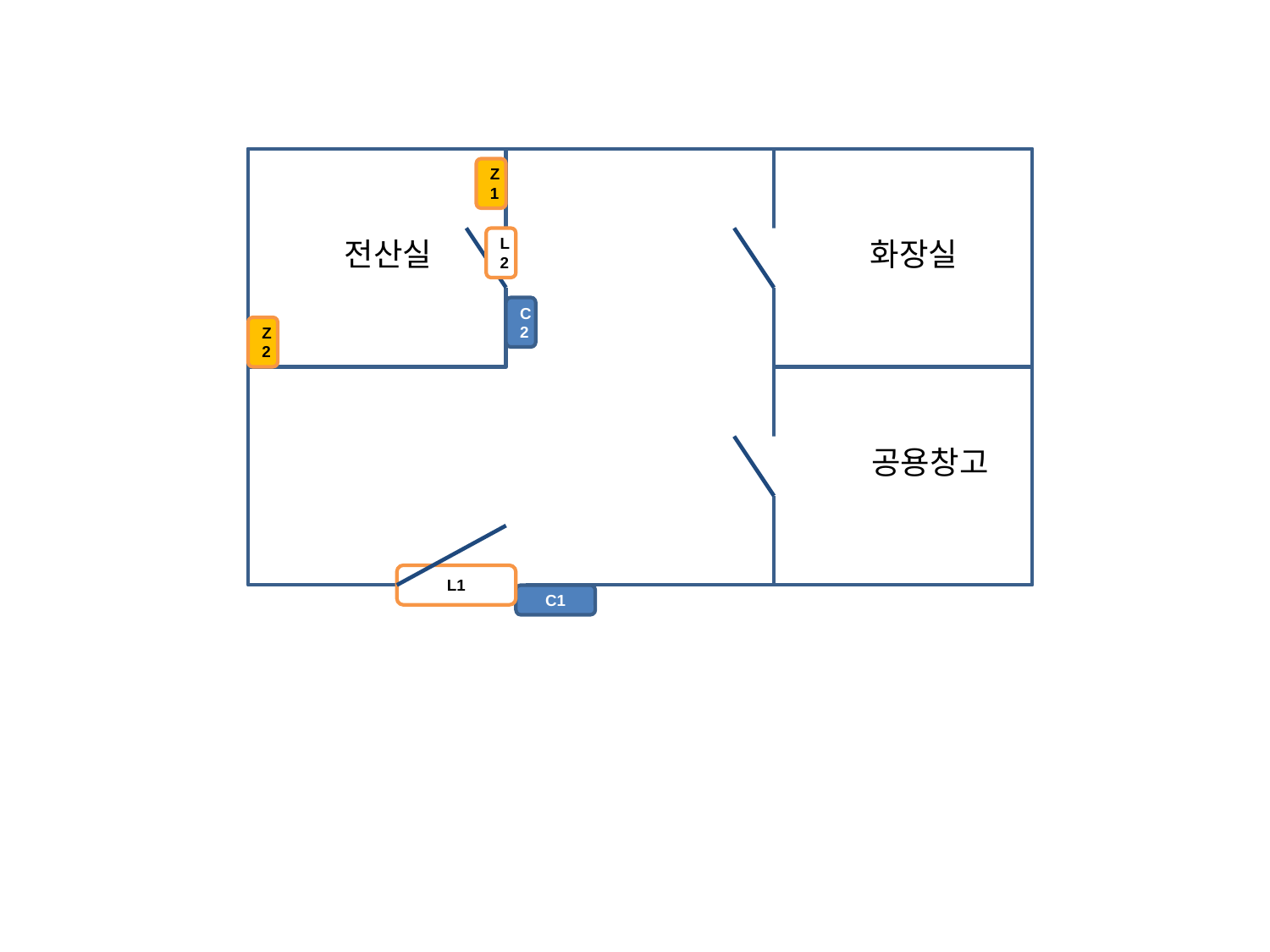

Z1
전산실
L2

화장실
C2
Z2

공용창고
L1

C1